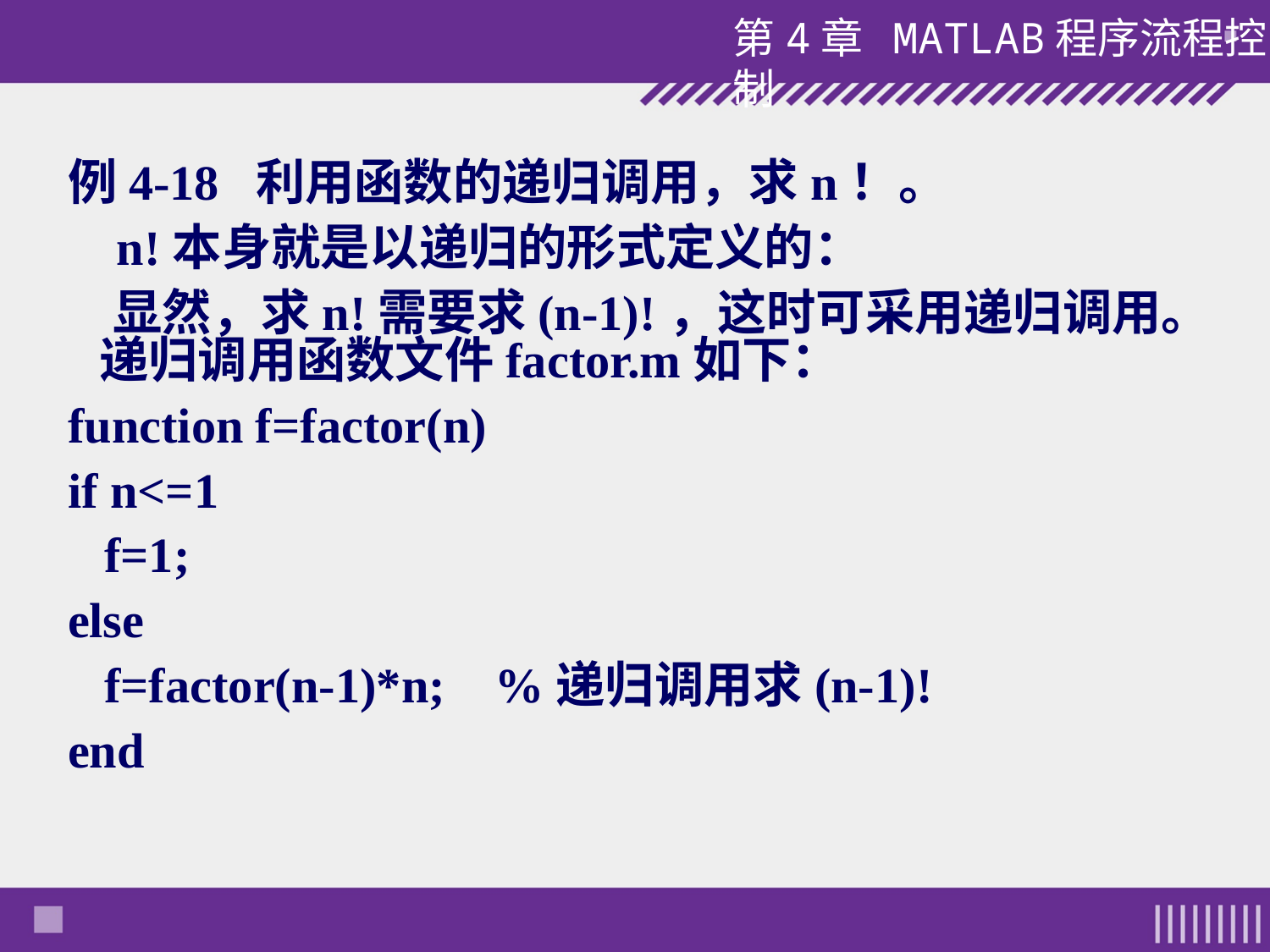

例4-18  利用函数的递归调用，求n！。
    n!本身就是以递归的形式定义的：
   显然，求n!需要求(n-1)!，这时可采用递归调用。递归调用函数文件factor.m如下：
function f=factor(n)
if n<=1
   f=1;
else
   f=factor(n-1)*n;    %递归调用求(n-1)!
end